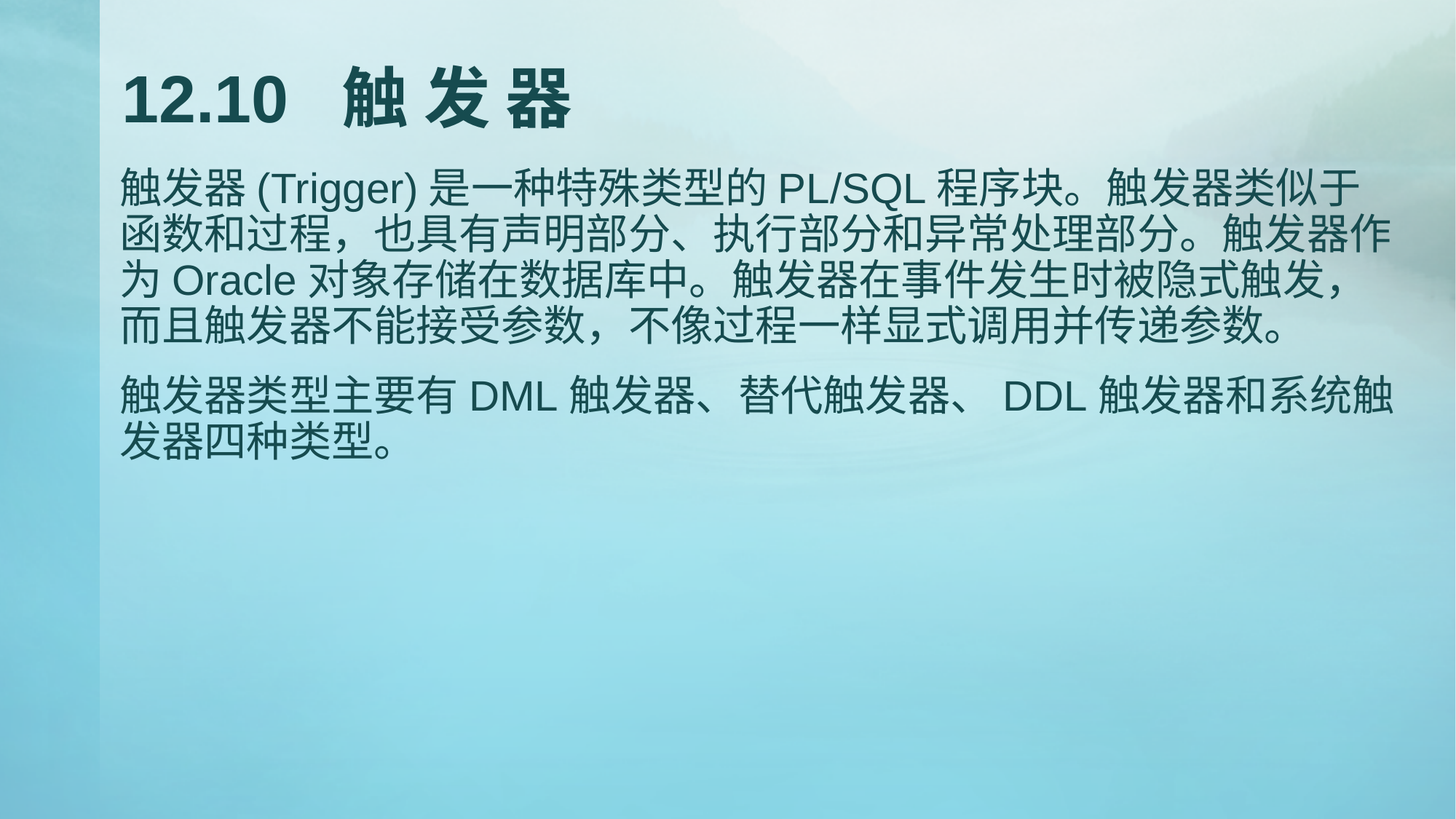

# 12.10  触 发 器
触发器(Trigger)是一种特殊类型的PL/SQL程序块。触发器类似于函数和过程，也具有声明部分、执行部分和异常处理部分。触发器作为Oracle对象存储在数据库中。触发器在事件发生时被隐式触发，而且触发器不能接受参数，不像过程一样显式调用并传递参数。
触发器类型主要有DML触发器、替代触发器、DDL触发器和系统触发器四种类型。